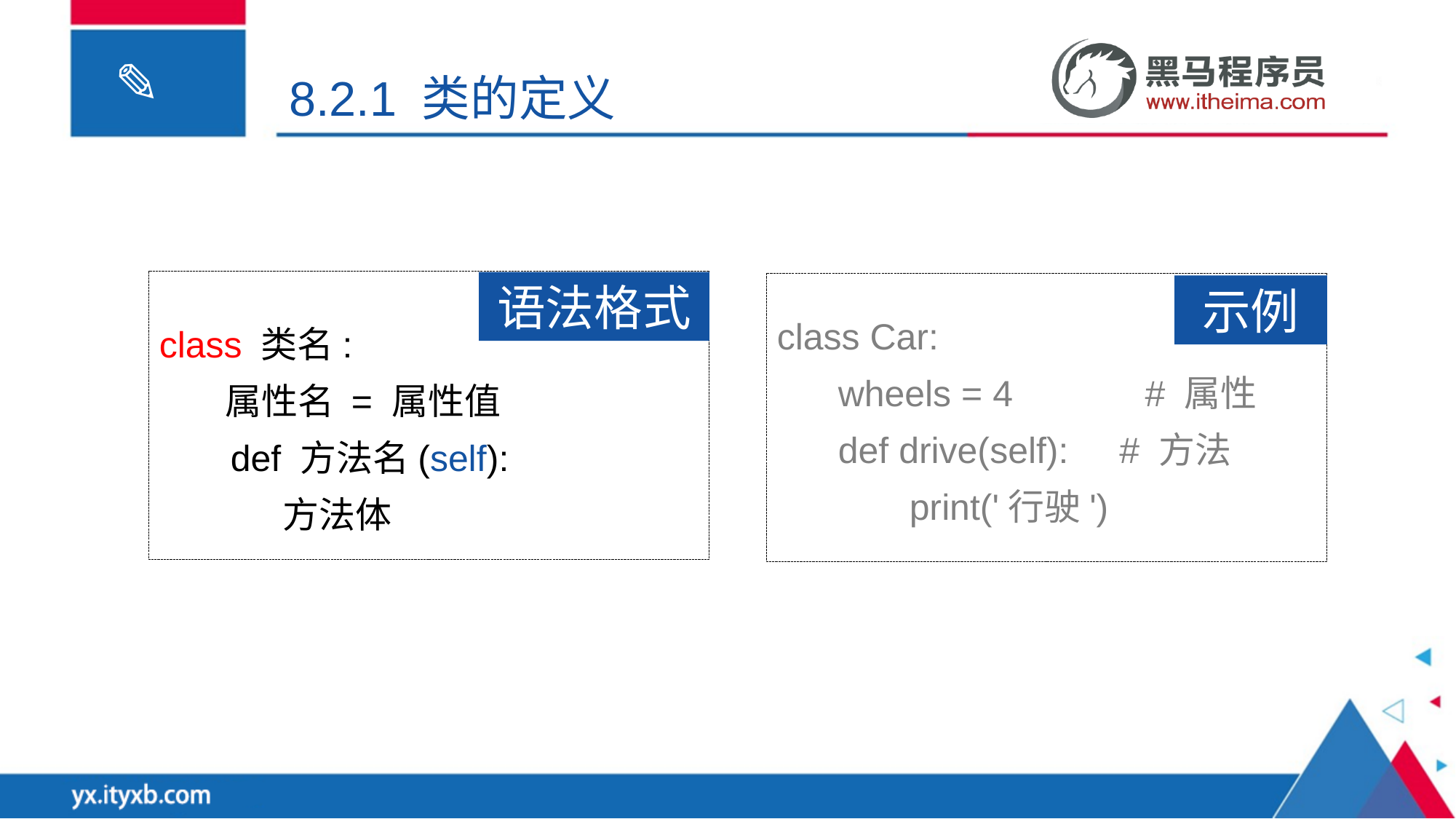

8.2.1 类的定义

语法格式

示例
class Car:
      wheels = 4	    # 属性
      def drive(self):     # 方法
             print('行驶')
class 类名:
       属性名 = 属性值
       def 方法名(self):
              方法体